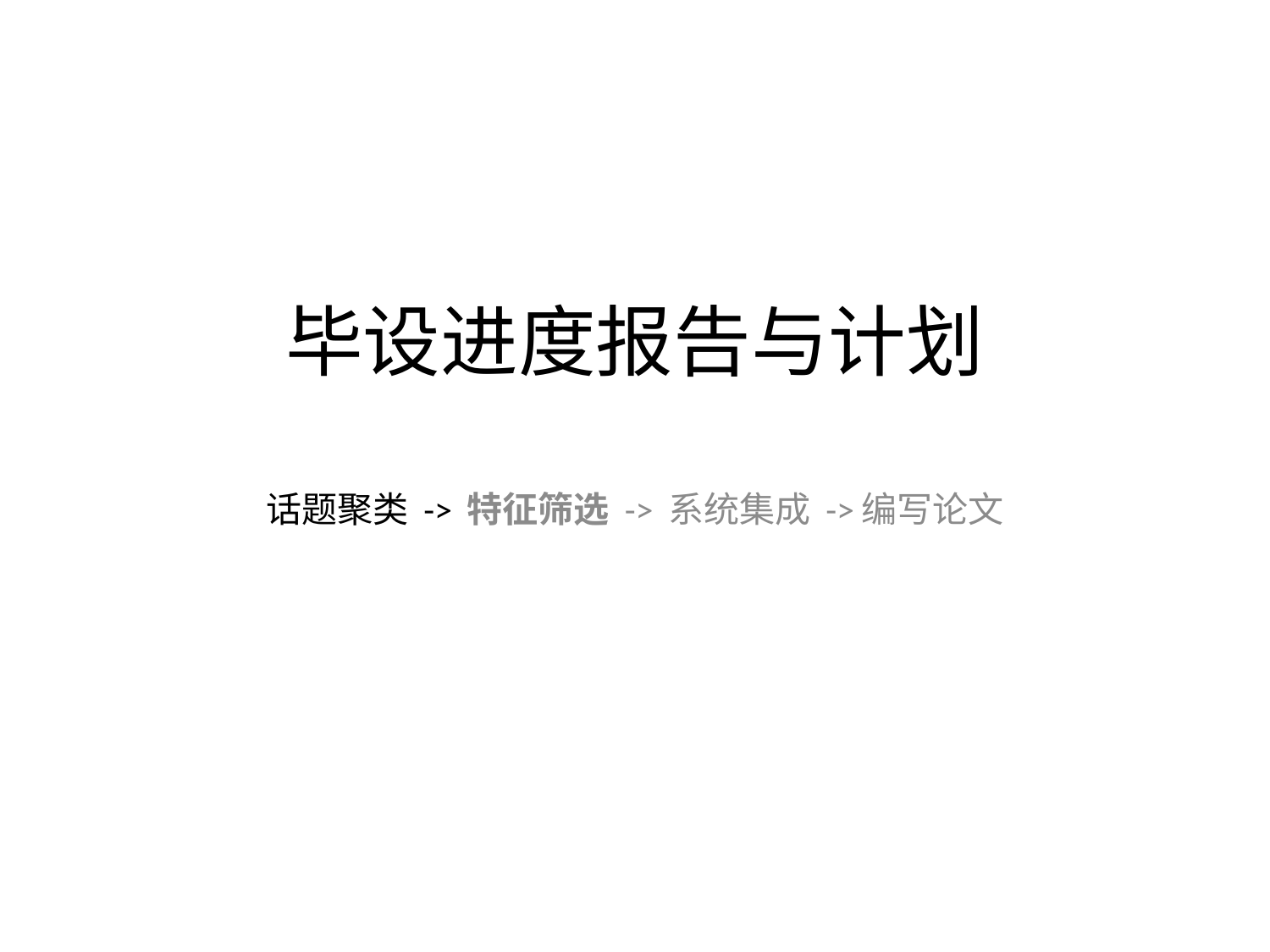

# 毕设进度报告与计划
话题聚类 -> 特征筛选 -> 系统集成 ->编写论文